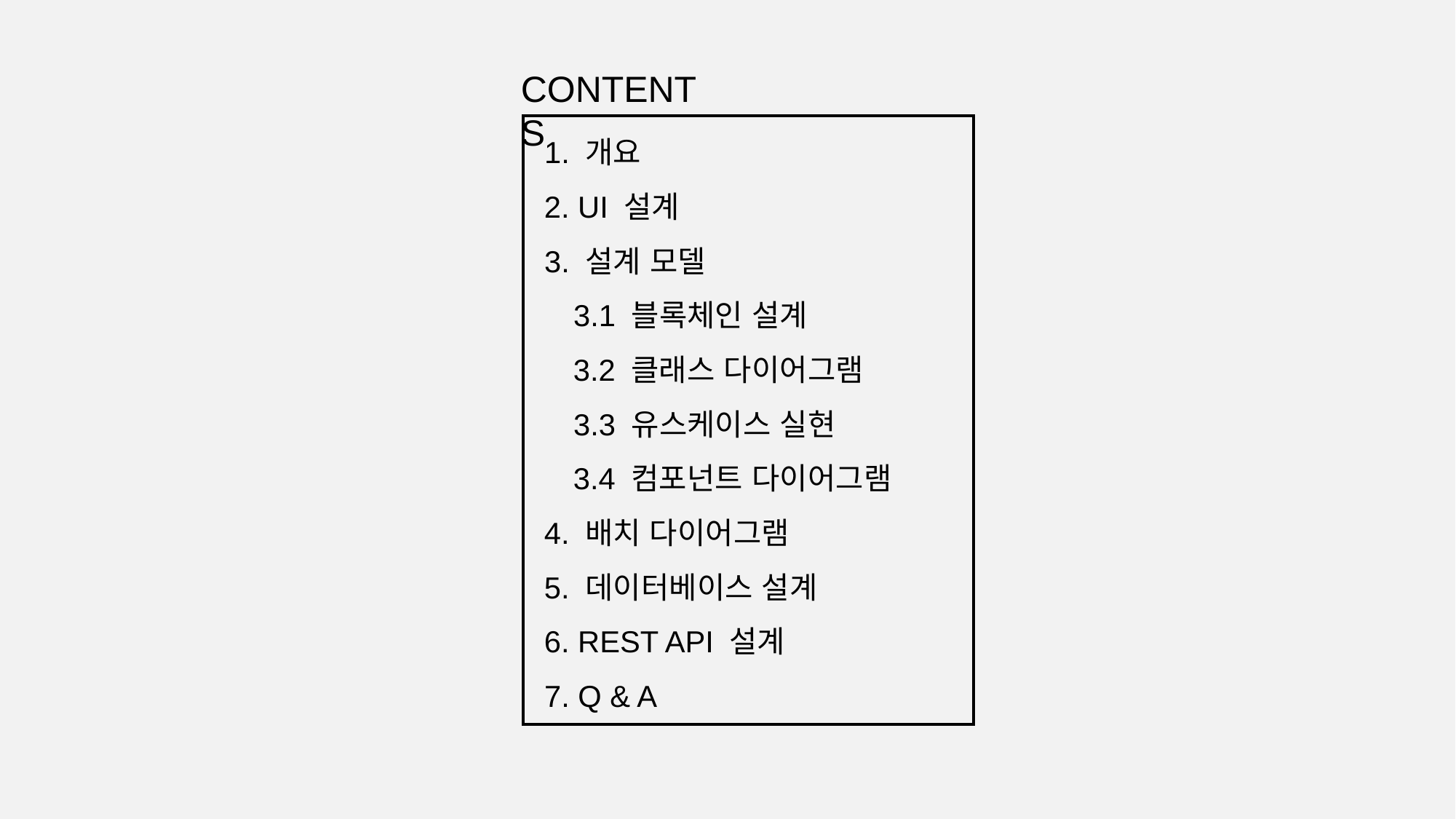

CONTENTS

1. 개요
2. UI 설계
3. 설계 모델
3.1 블록체인 설계
3.2 클래스 다이어그램
3.3 유스케이스 실현
3.4 컴포넌트 다이어그램
4. 배치 다이어그램
5. 데이터베이스 설계
6. REST API 설계
7. Q & A